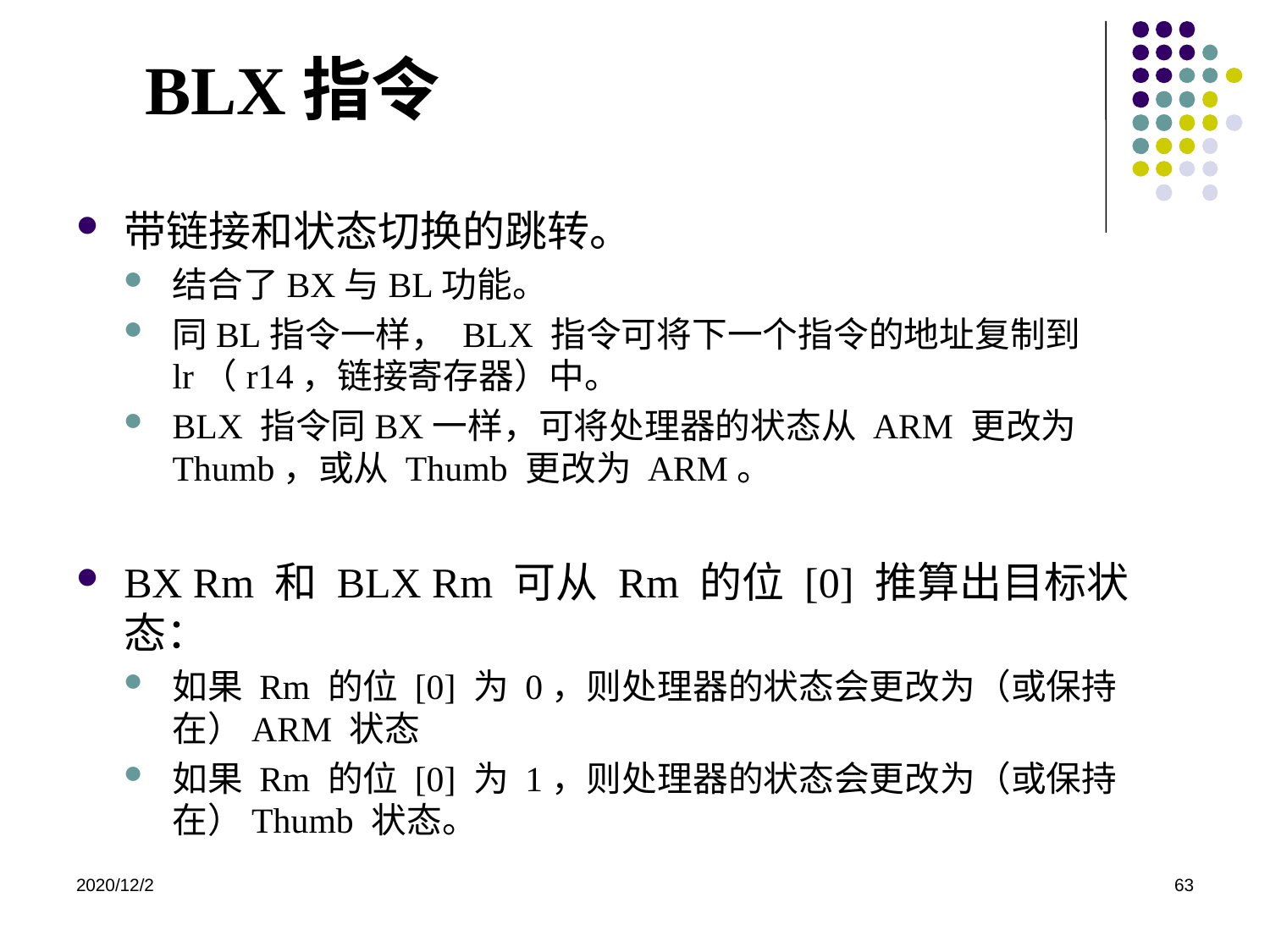

# BLX指令
带链接和状态切换的跳转。
结合了BX与BL功能。
同BL指令一样， BLX 指令可将下一个指令的地址复制到 lr（r14，链接寄存器）中。
BLX 指令同BX一样，可将处理器的状态从 ARM 更改为 Thumb，或从 Thumb 更改为 ARM。

BX Rm 和 BLX Rm 可从 Rm 的位 [0] 推算出目标状态：
如果 Rm 的位 [0] 为 0，则处理器的状态会更改为（或保持在）ARM 状态
如果 Rm 的位 [0] 为 1，则处理器的状态会更改为（或保持在）Thumb 状态。

2020/12/2
63